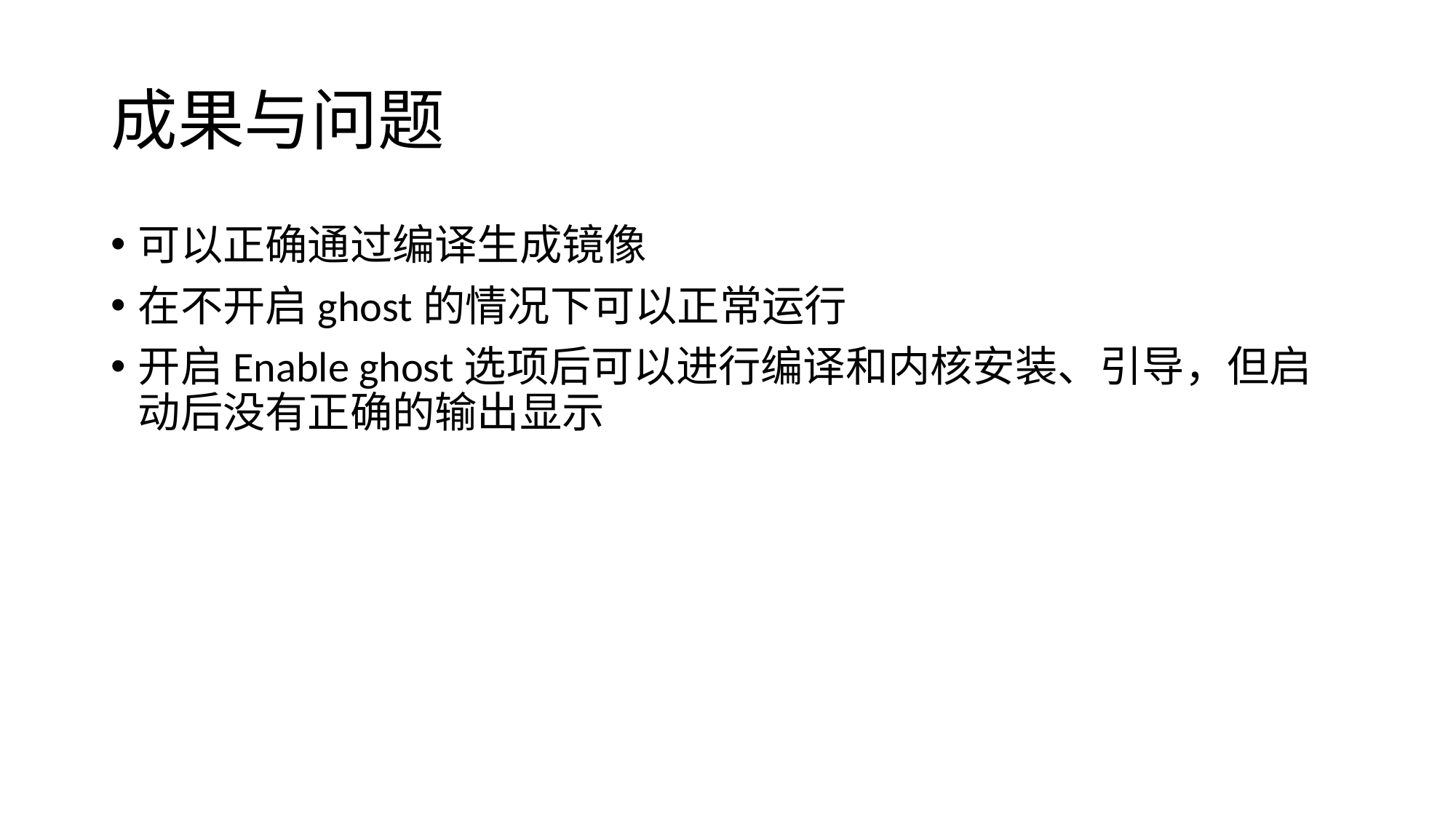

# 成果与问题
可以正确通过编译生成镜像
在不开启ghost的情况下可以正常运行
开启Enable ghost选项后可以进行编译和内核安装、引导，但启动后没有正确的输出显示